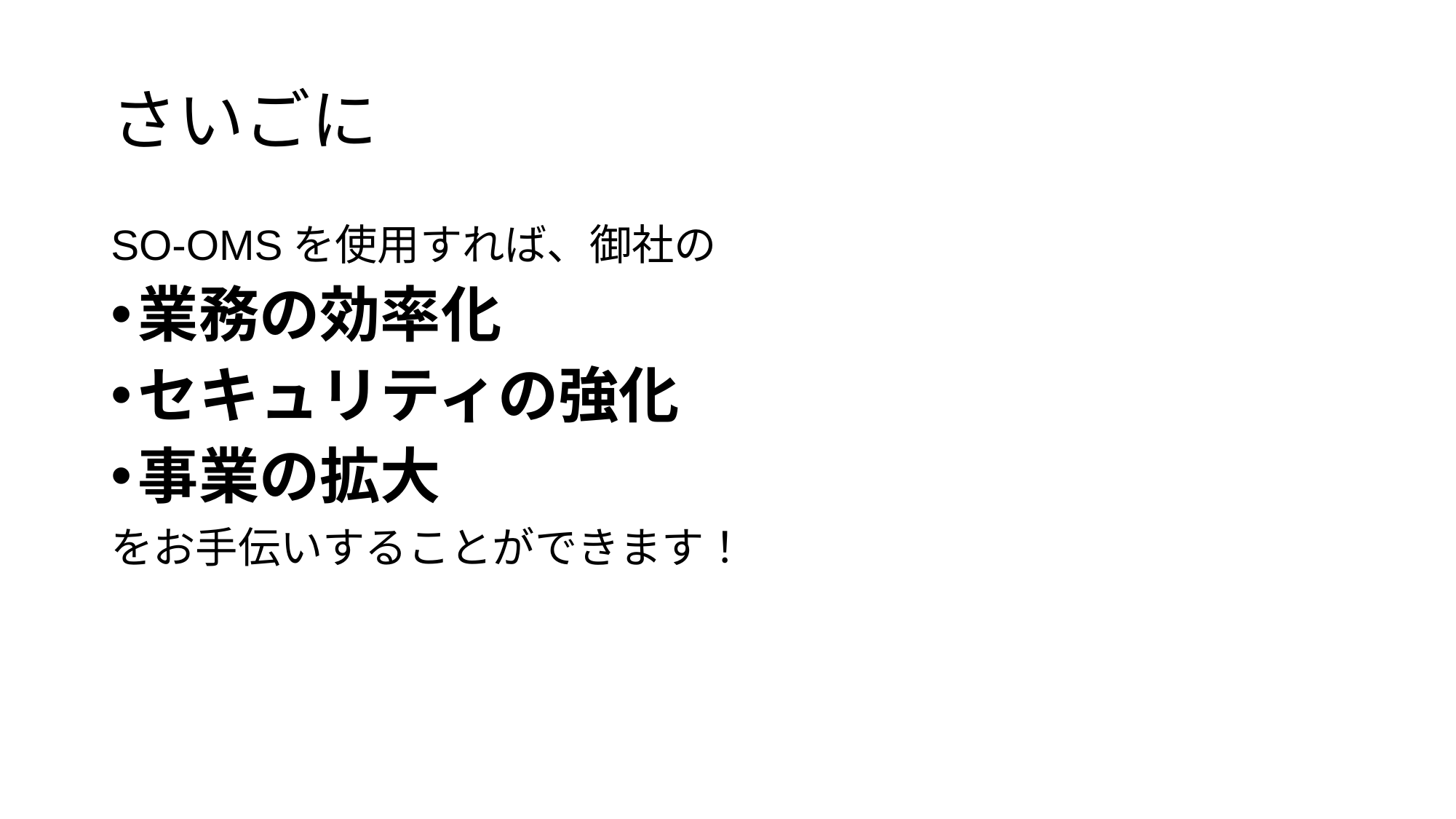

# さいごに
SO-OMSを使用すれば、御社の
業務の効率化
セキュリティの強化
事業の拡大
をお手伝いすることができます！